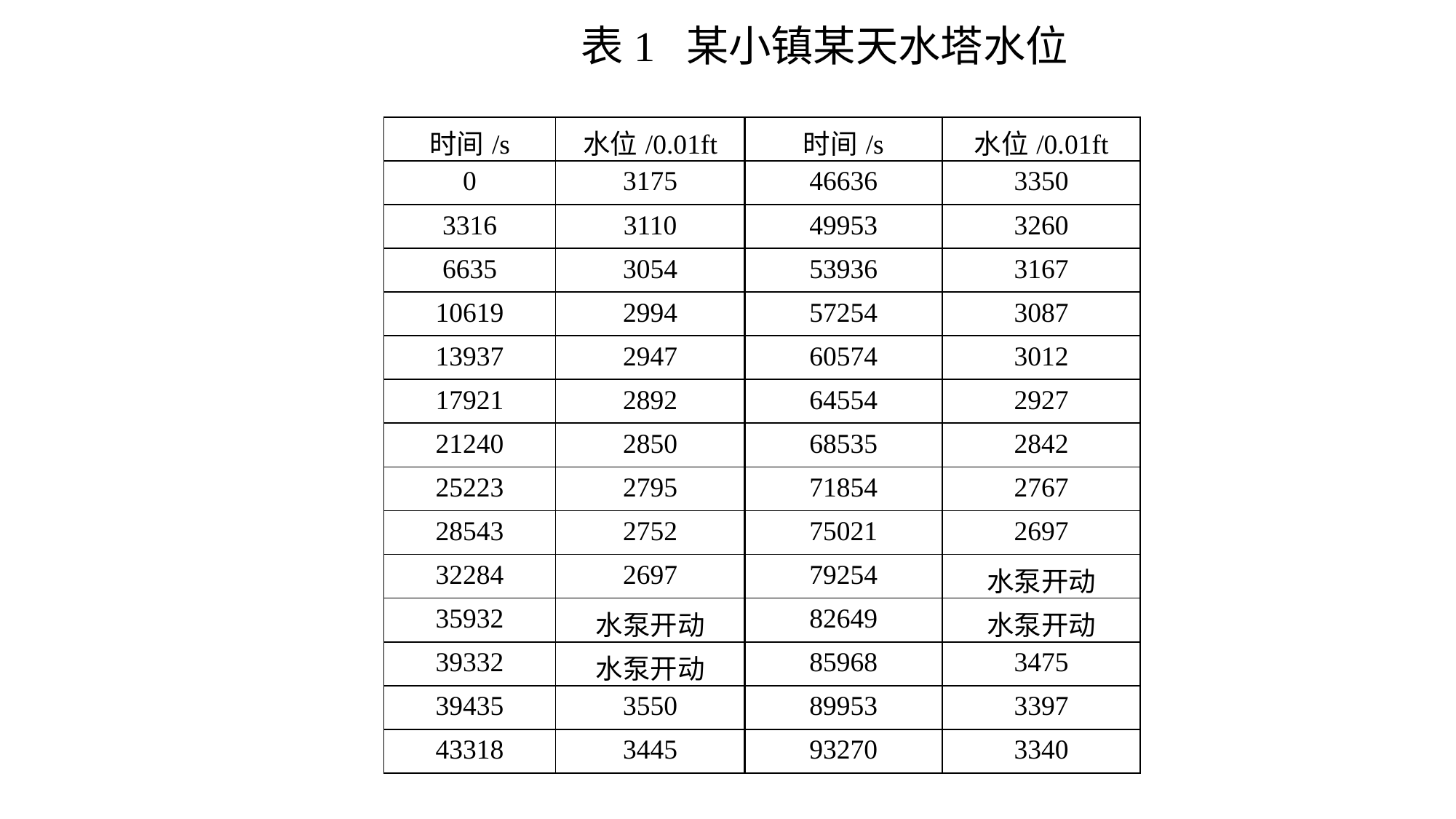

表1  某小镇某天水塔水位
| 时间/s | 水位/0.01ft | 时间/s | 水位/0.01ft |
| --- | --- | --- | --- |
| 0 | 3175 | 46636 | 3350 |
| 3316 | 3110 | 49953 | 3260 |
| 6635 | 3054 | 53936 | 3167 |
| 10619 | 2994 | 57254 | 3087 |
| 13937 | 2947 | 60574 | 3012 |
| 17921 | 2892 | 64554 | 2927 |
| 21240 | 2850 | 68535 | 2842 |
| 25223 | 2795 | 71854 | 2767 |
| 28543 | 2752 | 75021 | 2697 |
| 32284 | 2697 | 79254 | 水泵开动 |
| 35932 | 水泵开动 | 82649 | 水泵开动 |
| 39332 | 水泵开动 | 85968 | 3475 |
| 39435 | 3550 | 89953 | 3397 |
| 43318 | 3445 | 93270 | 3340 |